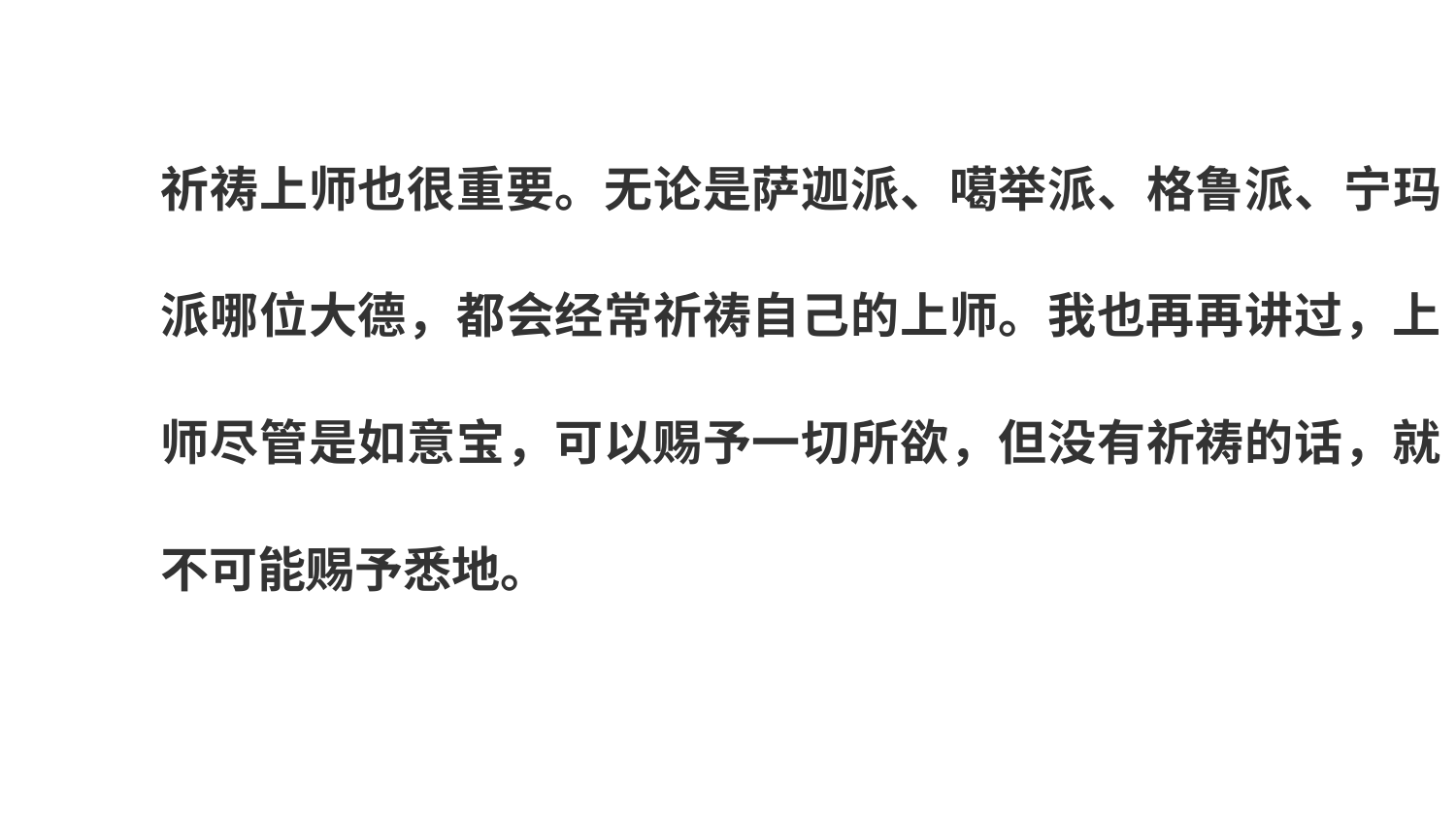

祈祷上师也很重要。无论是萨迦派、噶举派、格鲁派、宁玛派哪位大德，都会经常祈祷自己的上师。我也再再讲过，上师尽管是如意宝，可以赐予一切所欲，但没有祈祷的话，就不可能赐予悉地。